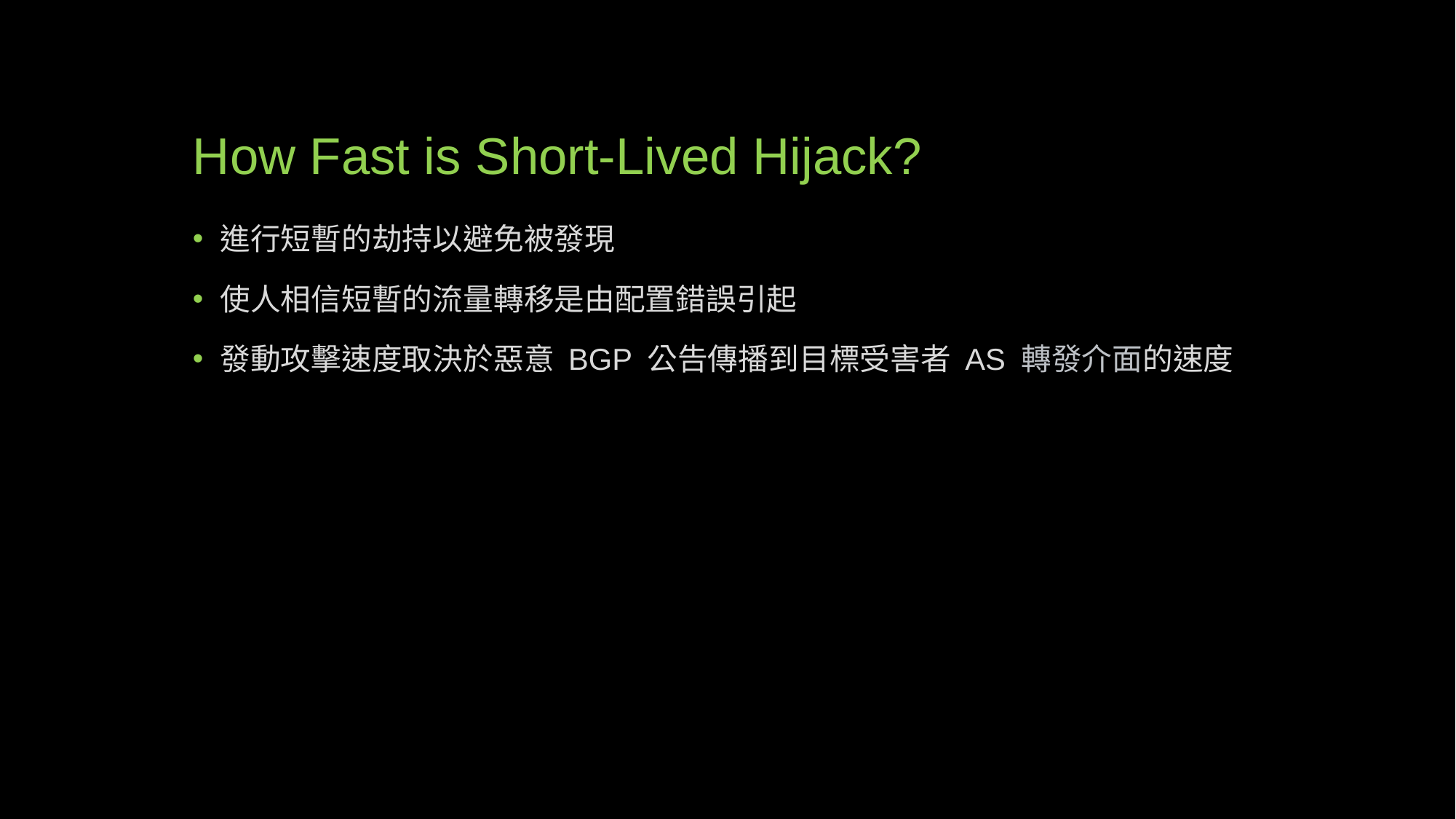

# How Fast is Short-Lived Hijack?
進行短暫的劫持以避免被發現
使人相信短暫的流量轉移是由配置錯誤引起
發動攻擊速度取決於惡意 BGP 公告傳播到目標受害者 AS 轉發介面的速度